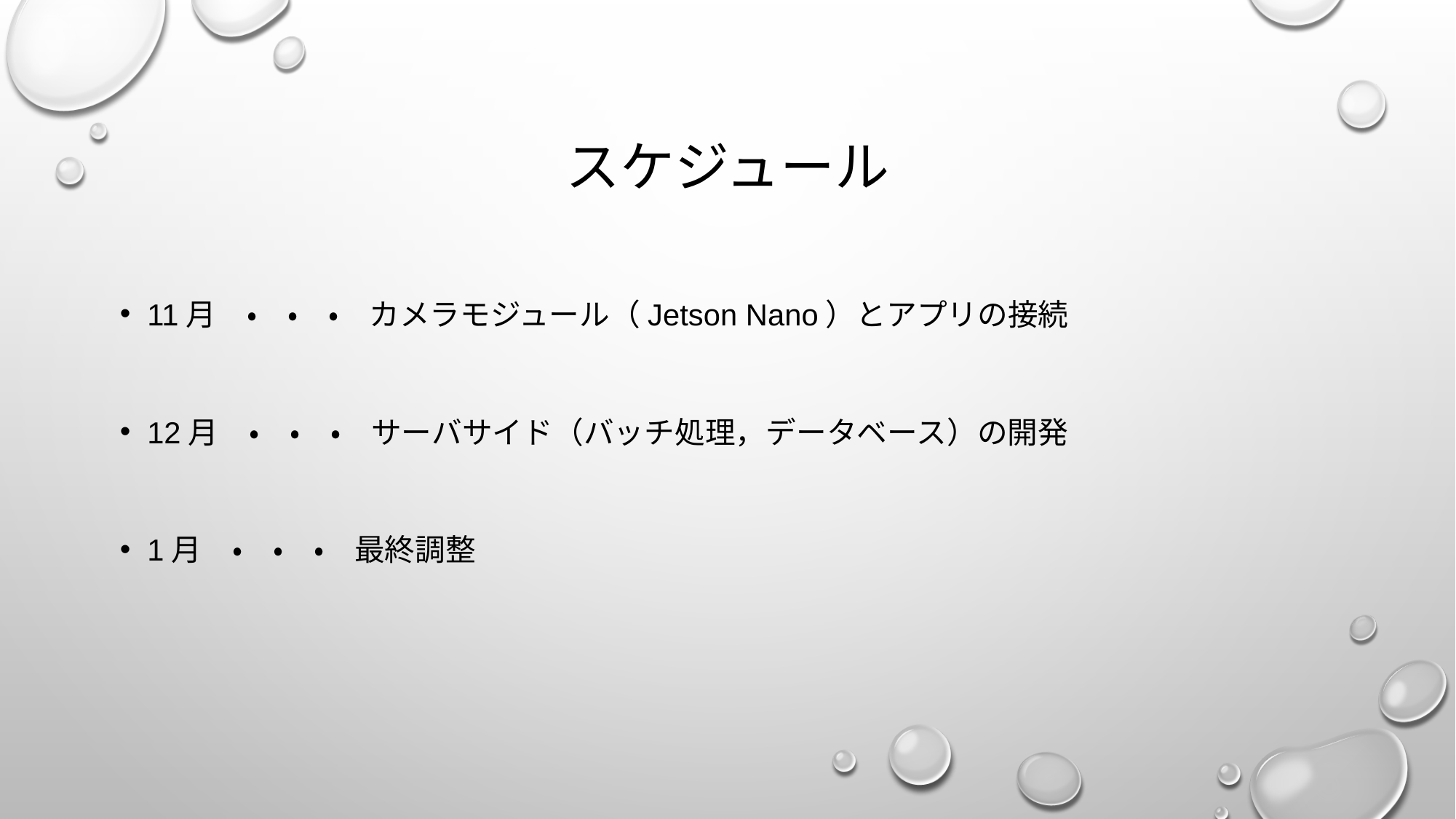

# スケジュール
11月　・　・　・　カメラモジュール（Jetson Nano）とアプリの接続

12月　・　・　・　サーバサイド（バッチ処理，データベース）の開発

1月　・　・　・　最終調整